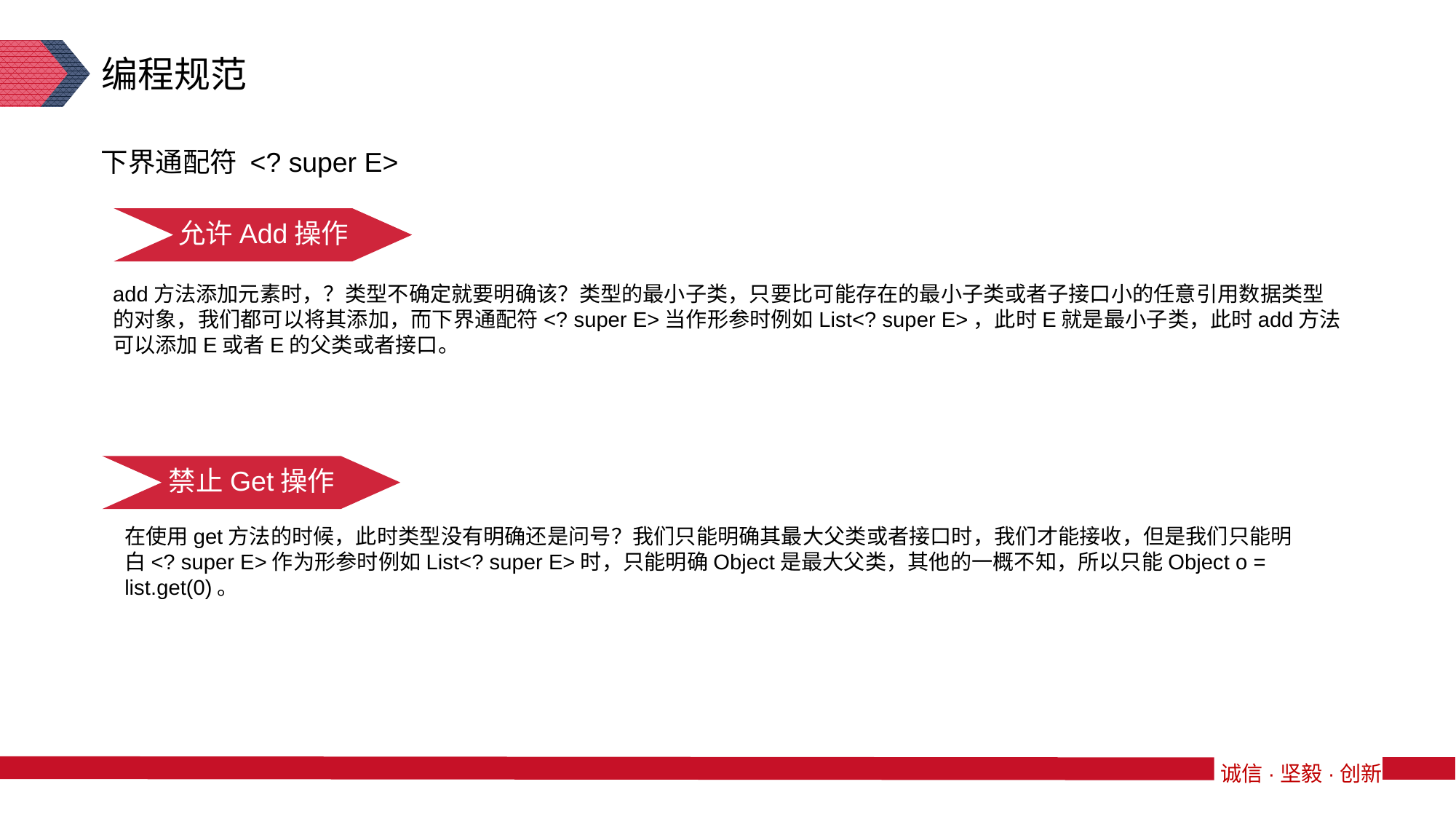

编程规范
下界通配符 <? super E>
允许Add操作
add方法添加元素时，？类型不确定就要明确该？类型的最小子类，只要比可能存在的最小子类或者子接口小的任意引用数据类型的对象，我们都可以将其添加，而下界通配符<? super E>当作形参时例如List<? super E>，此时E就是最小子类，此时add方法可以添加E或者E的父类或者接口。
禁止Get操作
在使用get方法的时候，此时类型没有明确还是问号？我们只能明确其最大父类或者接口时，我们才能接收，但是我们只能明白<? super E>作为形参时例如List<? super E>时，只能明确Object是最大父类，其他的一概不知，所以只能Object o = list.get(0)。
诚信·坚毅·创新